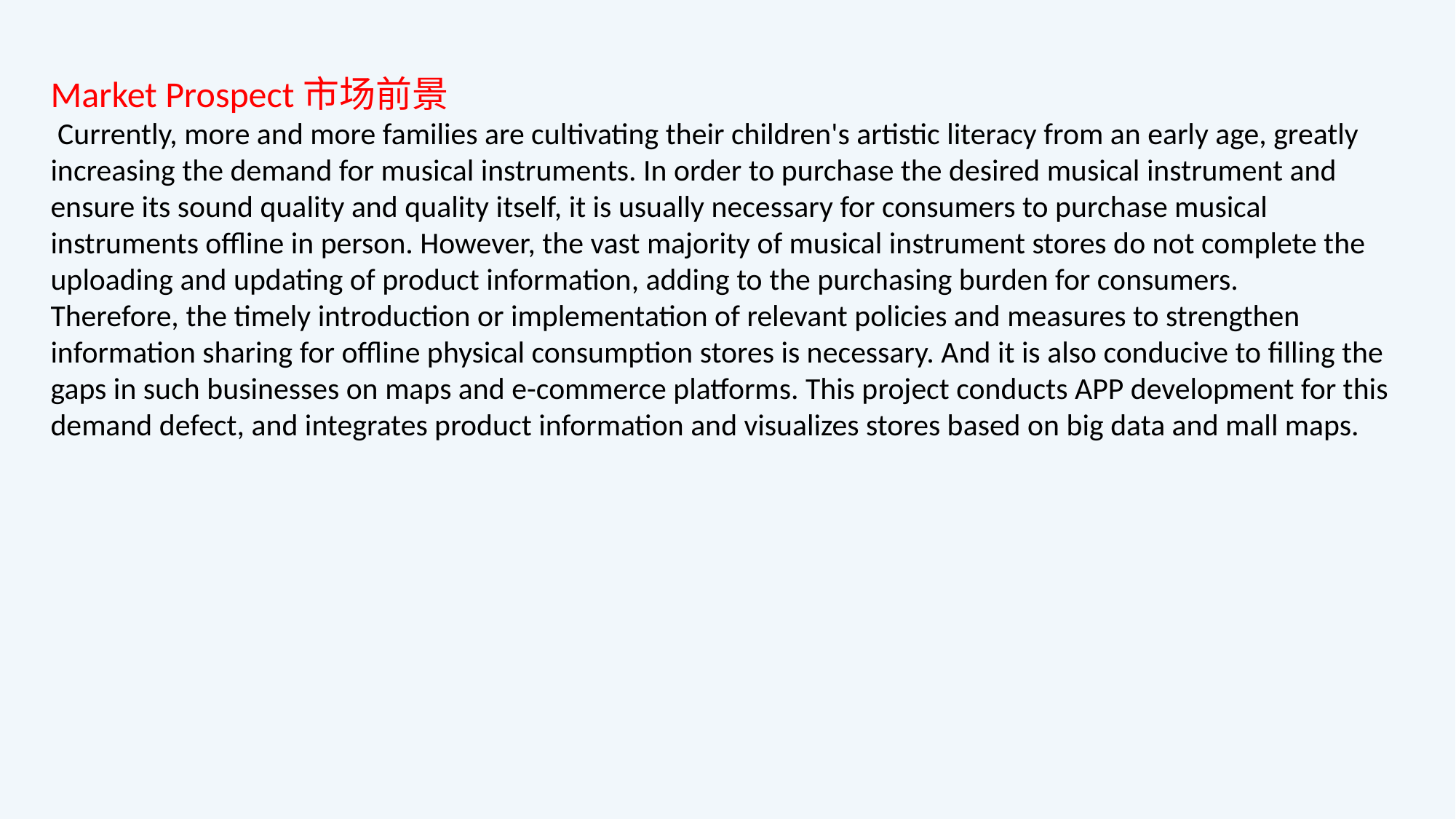

Market Prospect市场前景
 Currently, more and more families are cultivating their children's artistic literacy from an early age, greatly increasing the demand for musical instruments. In order to purchase the desired musical instrument and ensure its sound quality and quality itself, it is usually necessary for consumers to purchase musical instruments offline in person. However, the vast majority of musical instrument stores do not complete the uploading and updating of product information, adding to the purchasing burden for consumers.
Therefore, the timely introduction or implementation of relevant policies and measures to strengthen information sharing for offline physical consumption stores is necessary. And it is also conducive to filling the gaps in such businesses on maps and e-commerce platforms. This project conducts APP development for this demand defect, and integrates product information and visualizes stores based on big data and mall maps.